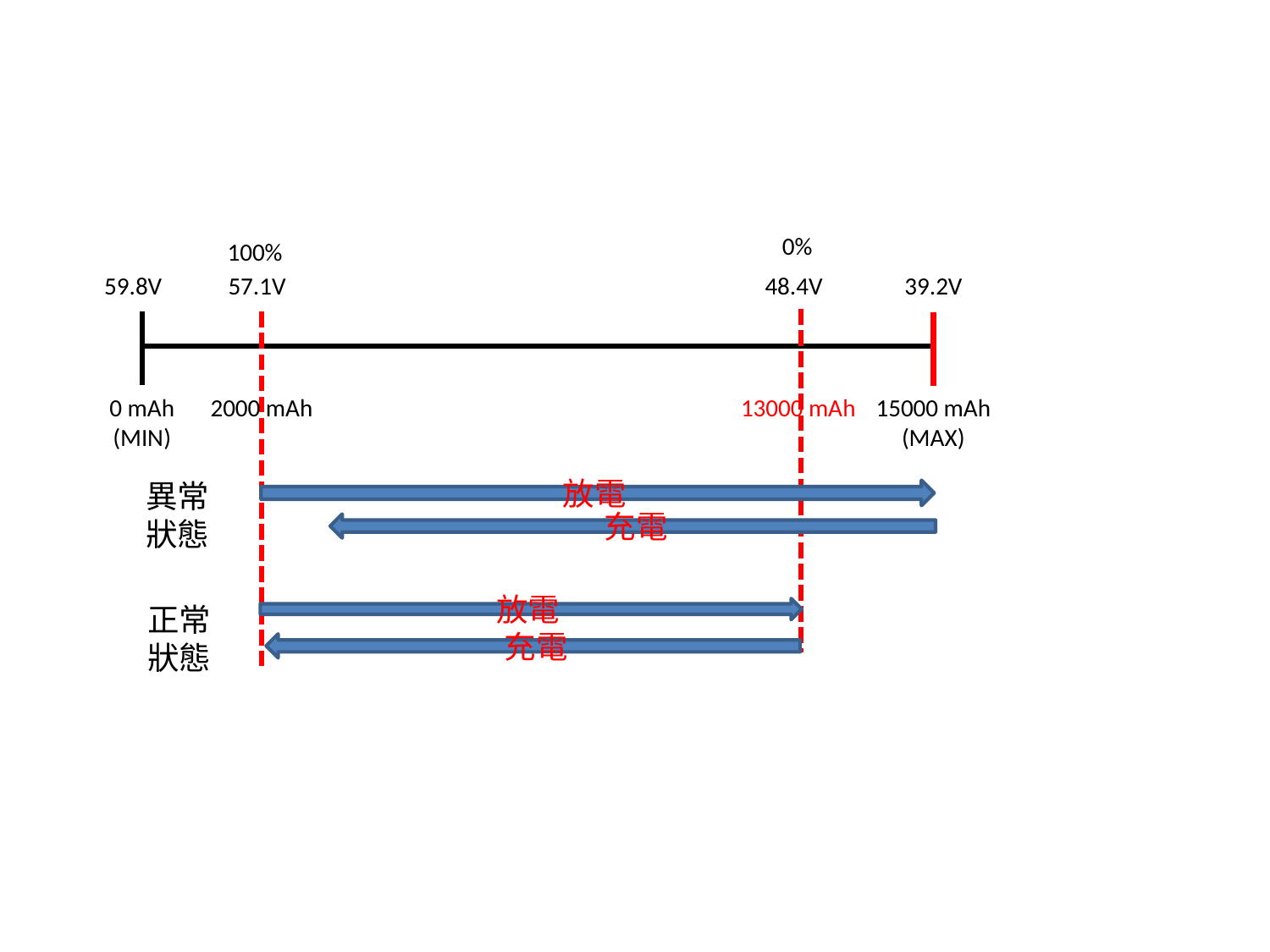

#
0%
100%
59.8V
57.1V
48.4V
39.2V
0 mAh
(MIN)
15000 mAh
(MAX)
2000 mAh
13000 mAh
異常狀態
放電
充電
正常狀態
放電
充電